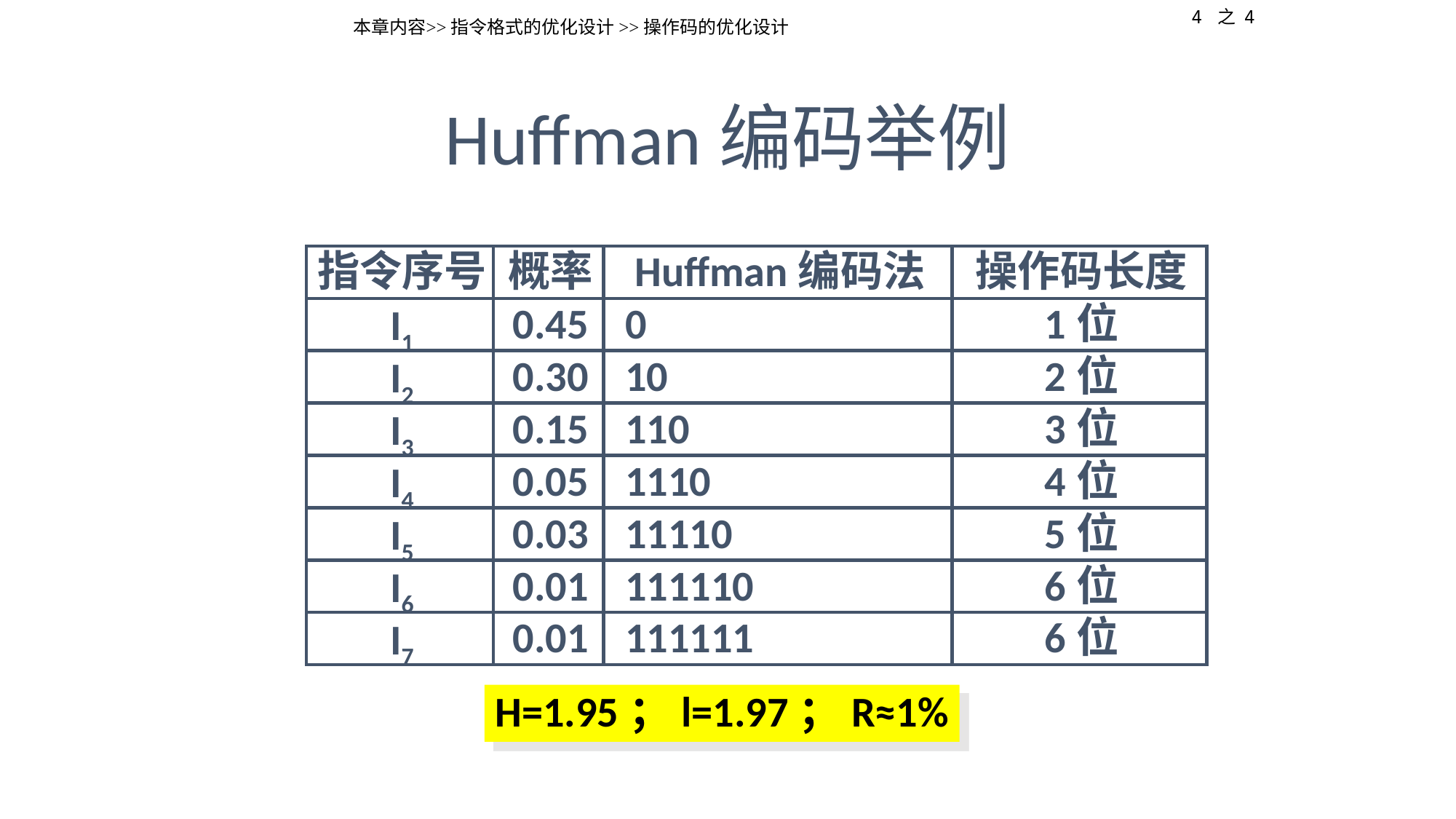

4 之 4
本章内容>>指令格式的优化设计>>操作码的优化设计
# Huffman编码举例
指令序号
概率
Huffman编码法
操作码长度
I1
0.45
0
1位
I2
0.30
10
2位
I3
0.15
110
3位
I4
0.05
1110
4位
I5
0.03
11110
5位
I6
0.01
111110
6位
I7
0.01
111111
6位
H=1.95；l=1.97；R≈1%